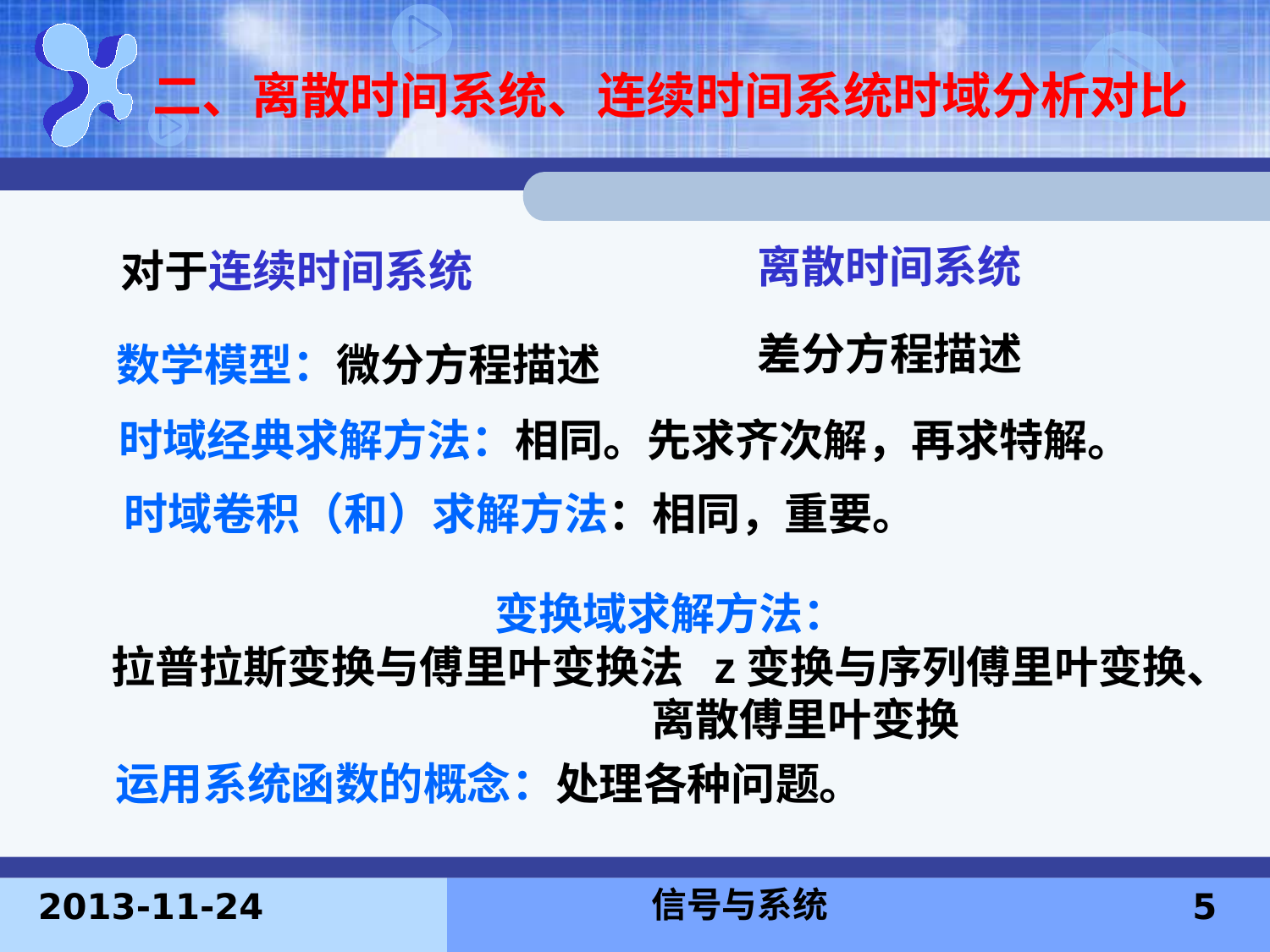

二、离散时间系统、连续时间系统时域分析对比
离散时间系统
对于连续时间系统
差分方程描述
数学模型：微分方程描述
时域经典求解方法：相同。先求齐次解，再求特解。
时域卷积（和）求解方法：相同，重要。
变换域求解方法：
拉普拉斯变换与傅里叶变换法  z变换与序列傅里叶变换、
                             离散傅里叶变换
运用系统函数的概念：处理各种问题。
信号与系统
2013-11-24
5